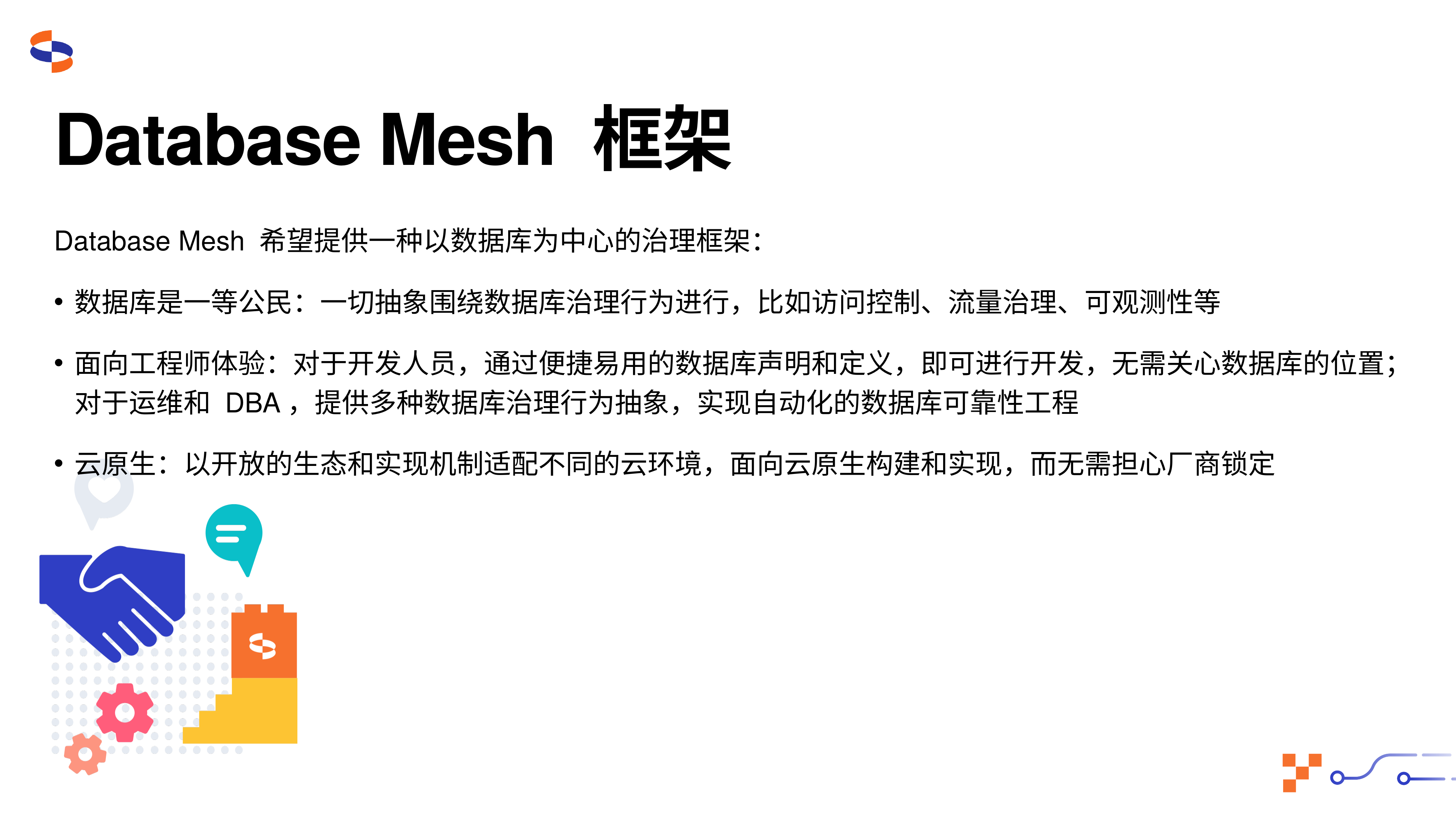

# Database Mesh 框架
Database Mesh 希望提供一种以数据库为中心的治理框架：
数据库是一等公民：一切抽象围绕数据库治理行为进行，比如访问控制、流量治理、可观测性等
面向工程师体验：对于开发人员，通过便捷易用的数据库声明和定义，即可进行开发，无需关心数据库的位置；对于运维和 DBA，提供多种数据库治理行为抽象，实现自动化的数据库可靠性工程
云原生：以开放的生态和实现机制适配不同的云环境，面向云原生构建和实现，而无需担心厂商锁定